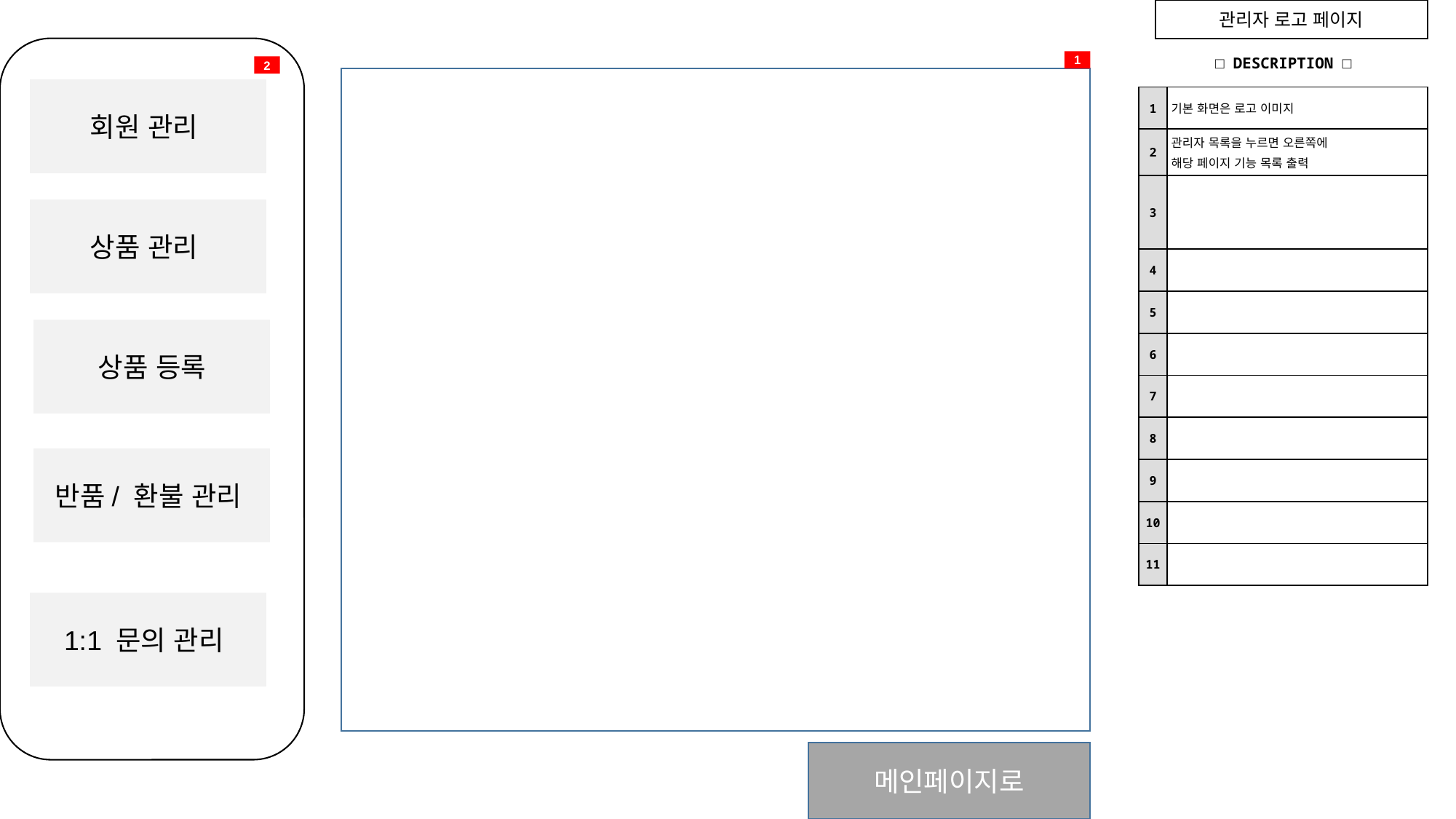

관리자 로고 페이지

| □ DESCRIPTION □ |  |
| --- | --- |
| 1 | 기본 화면은 로고 이미지 |
| 2 | 관리자 목록을 누르면 오른쪽에 해당 페이지 기능 목록 출력 |
| 3 |  |
| 4 |  |
| 5 |  |
| 6 |  |
| 7 |  |
| 8 |  |
| 9 |  |
| 10 |  |
| 11 |  |
1
2

회원 관리
상품 관리
상품 등록
반품/ 환불 관리
1:1 문의 관리
메인페이지로